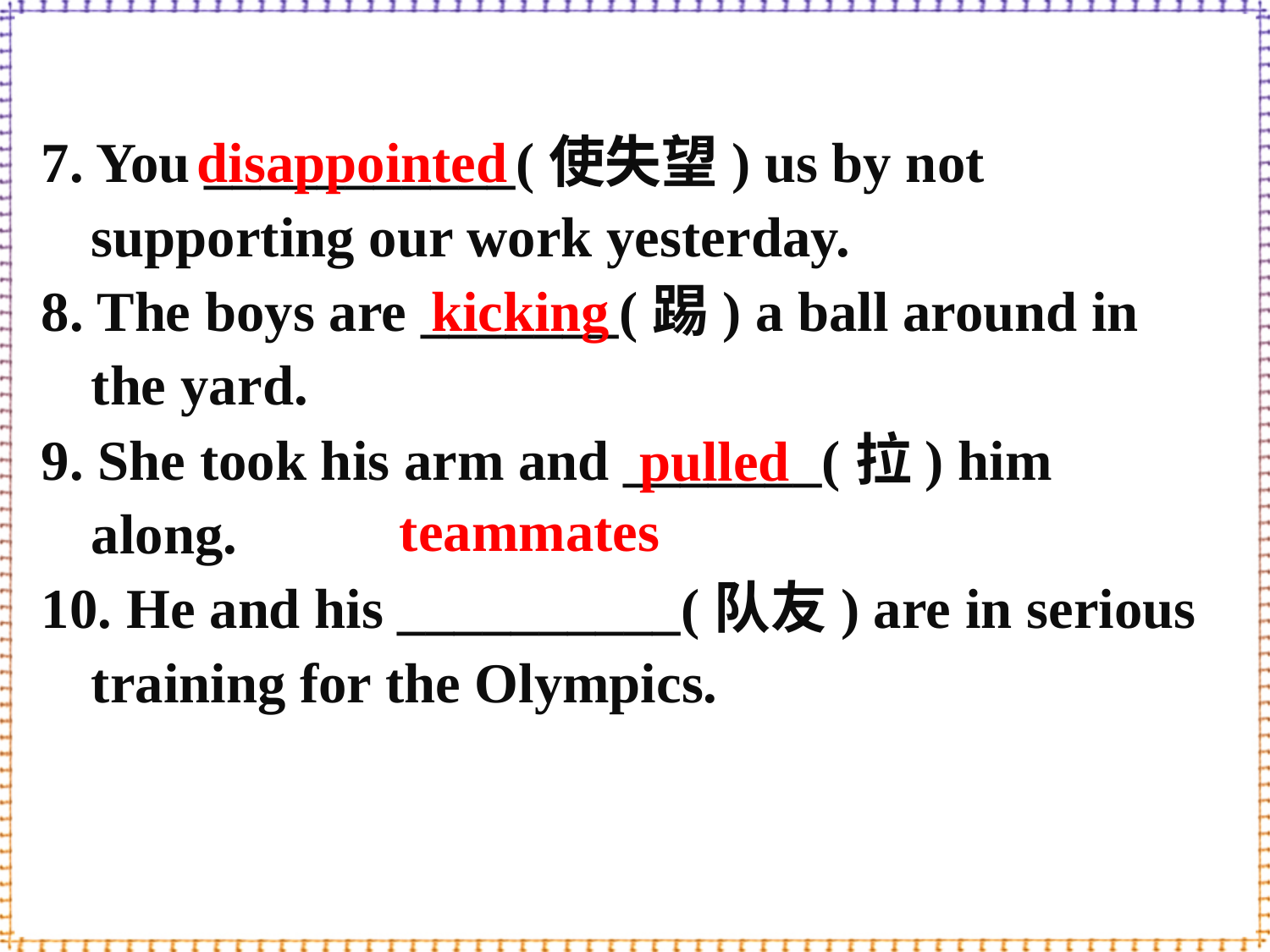

7. You ___________(使失望) us by not supporting our work yesterday.
8. The boys are _______(踢) a ball around in the yard.
9. She took his arm and _______(拉) him along.
10. He and his __________(队友) are in serious training for the Olympics.
disappointed
kicking
pulled
teammates